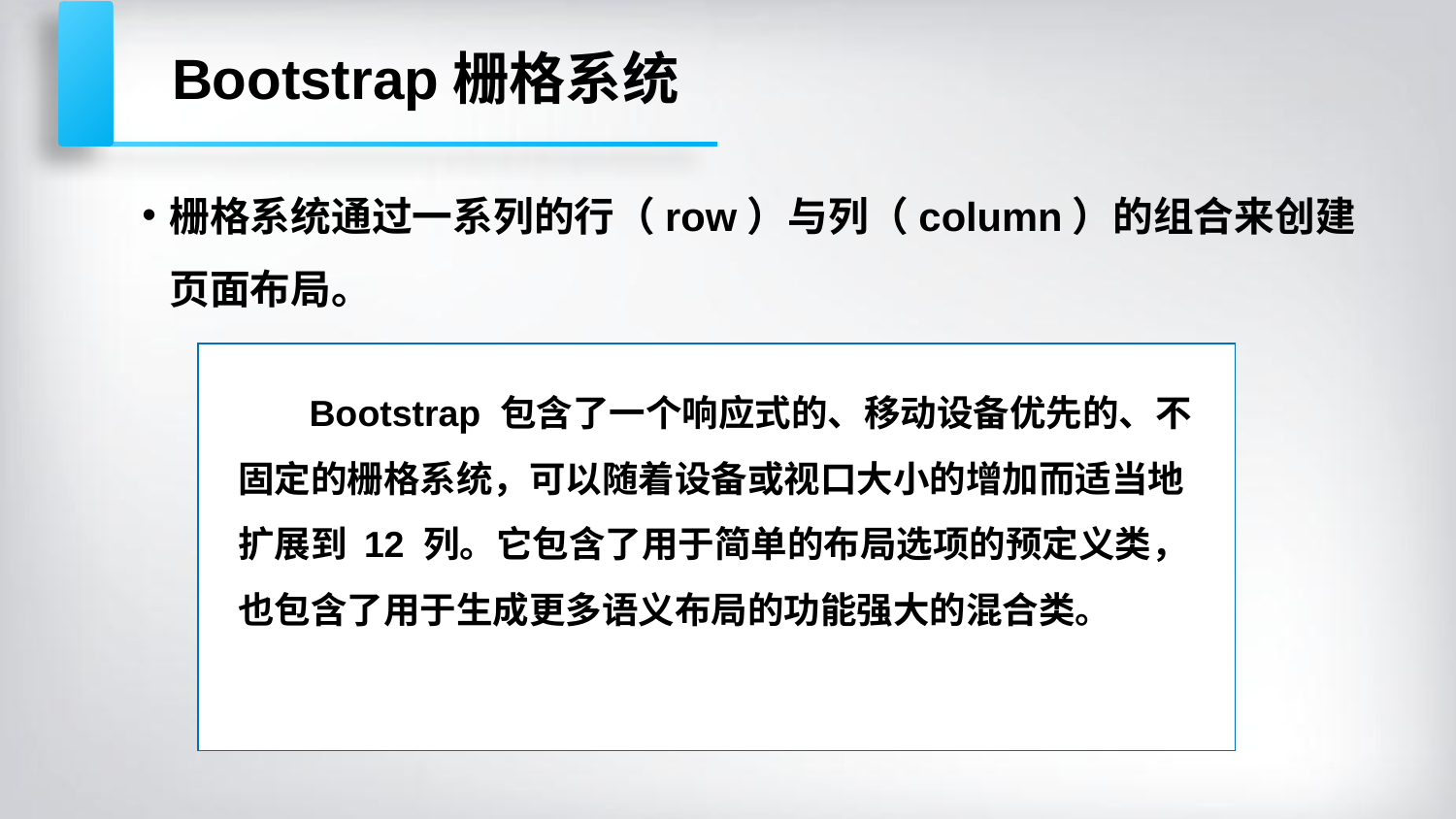

Bootstrap栅格系统

栅格系统通过一系列的行（row）与列（column）的组合来创建页面布局。

       Bootstrap 包含了一个响应式的、移动设备优先的、不固定的栅格系统，可以随着设备或视口大小的增加而适当地扩展到 12 列。它包含了用于简单的布局选项的预定义类，也包含了用于生成更多语义布局的功能强大的混合类。